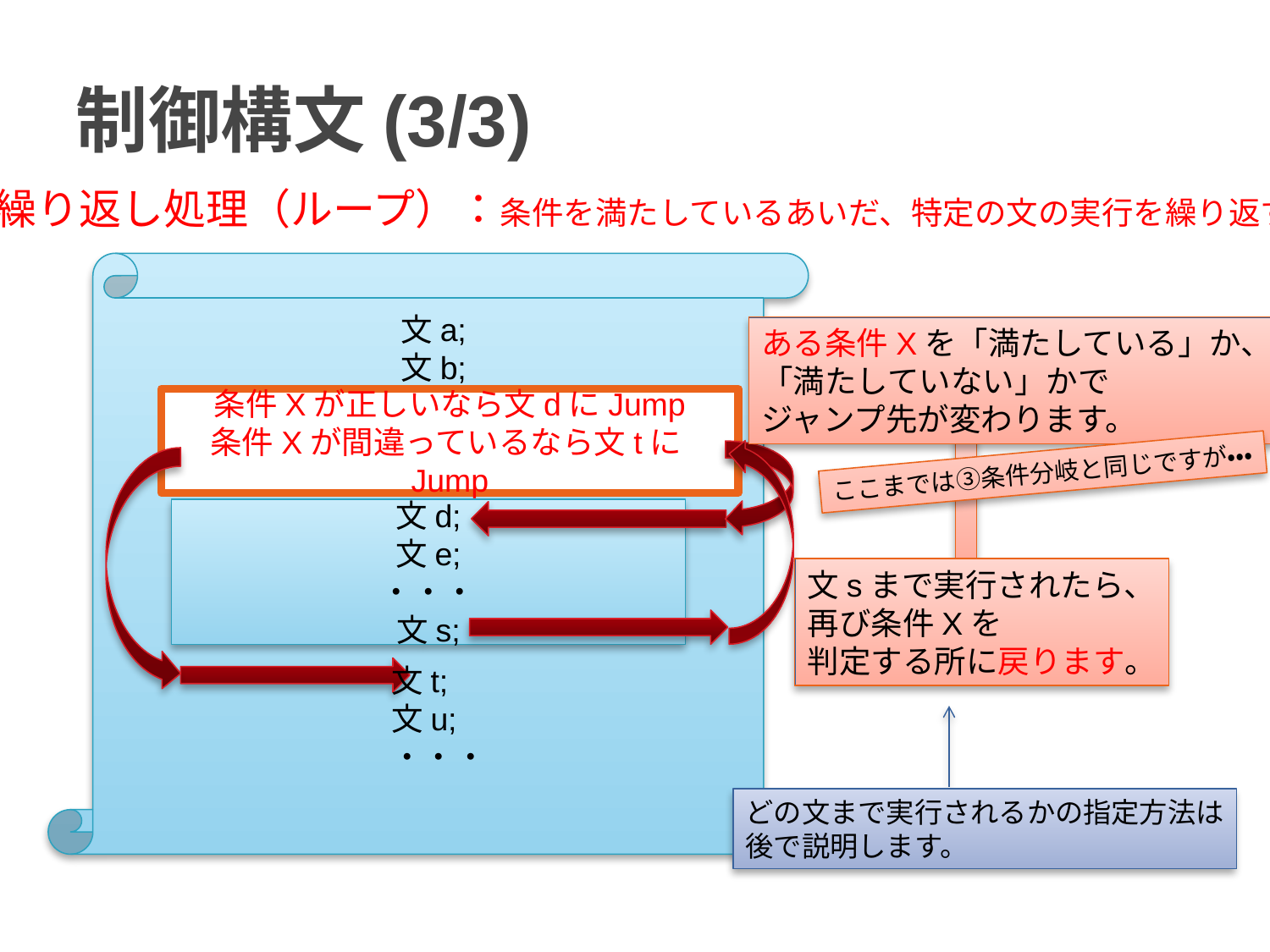

# 制御構文(3/3)
④繰り返し処理（ループ）：条件を満たしているあいだ、特定の文の実行を繰り返す。
文a
文a;
文b;
ある条件Xを「満たしている」か、
「満たしていない」かで
ジャンプ先が変わります。
条件Xが正しいなら文dにJump
条件Xが間違っているなら文tにJump

ここまでは③条件分岐と同じですが・・・
文d;
文e;
・・・
文s;

文sまで実行されたら、
再び条件Xを
判定する所に戻ります。

文t;
文u;
・・・

どの文まで実行されるかの指定方法は
後で説明します。